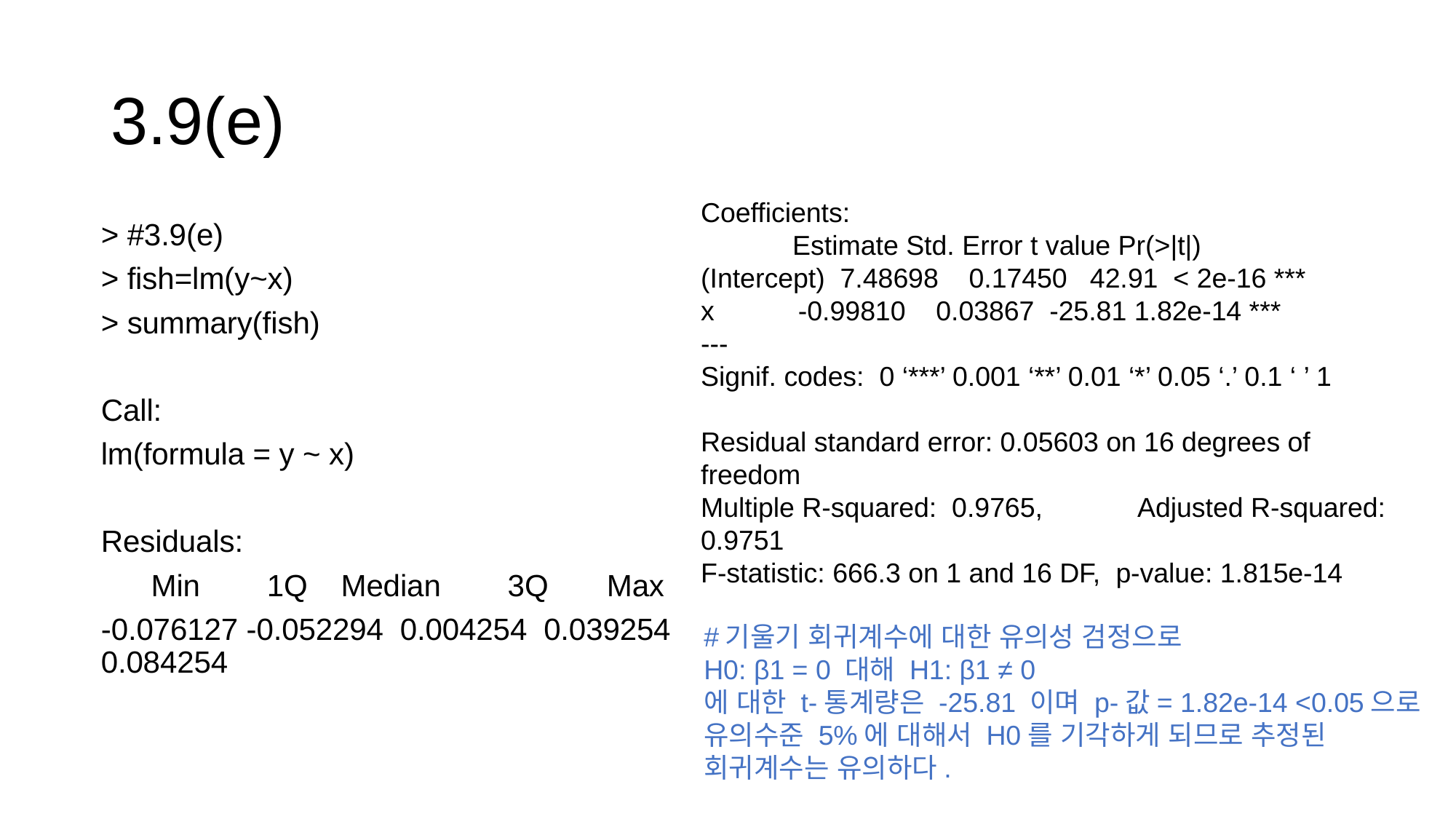

# 3.9(e)

> #3.9(e)
> fish=lm(y~x)
> summary(fish)

Call:
lm(formula = y ~ x)

Residuals:
      Min        1Q    Median        3Q       Max
-0.076127 -0.052294  0.004254  0.039254  0.084254

Coefficients:
            Estimate Std. Error t value Pr(>|t|)
(Intercept)  7.48698    0.17450   42.91  < 2e-16 ***
x           -0.99810    0.03867  -25.81 1.82e-14 ***
---
Signif. codes:  0 ‘***’ 0.001 ‘**’ 0.01 ‘*’ 0.05 ‘.’ 0.1 ‘ ’ 1

Residual standard error: 0.05603 on 16 degrees of freedom
Multiple R-squared:  0.9765,	Adjusted R-squared:  0.9751
F-statistic: 666.3 on 1 and 16 DF,  p-value: 1.815e-14

#기울기 회귀계수에 대한 유의성 검정으로
H0: β1 = 0 대해 H1: β1 ≠ 0
에 대한 t-통계량은 -25.81 이며 p-값= 1.82e-14 <0.05으로
유의수준 5%에 대해서 H0를 기각하게 되므로 추정된
회귀계수는 유의하다.